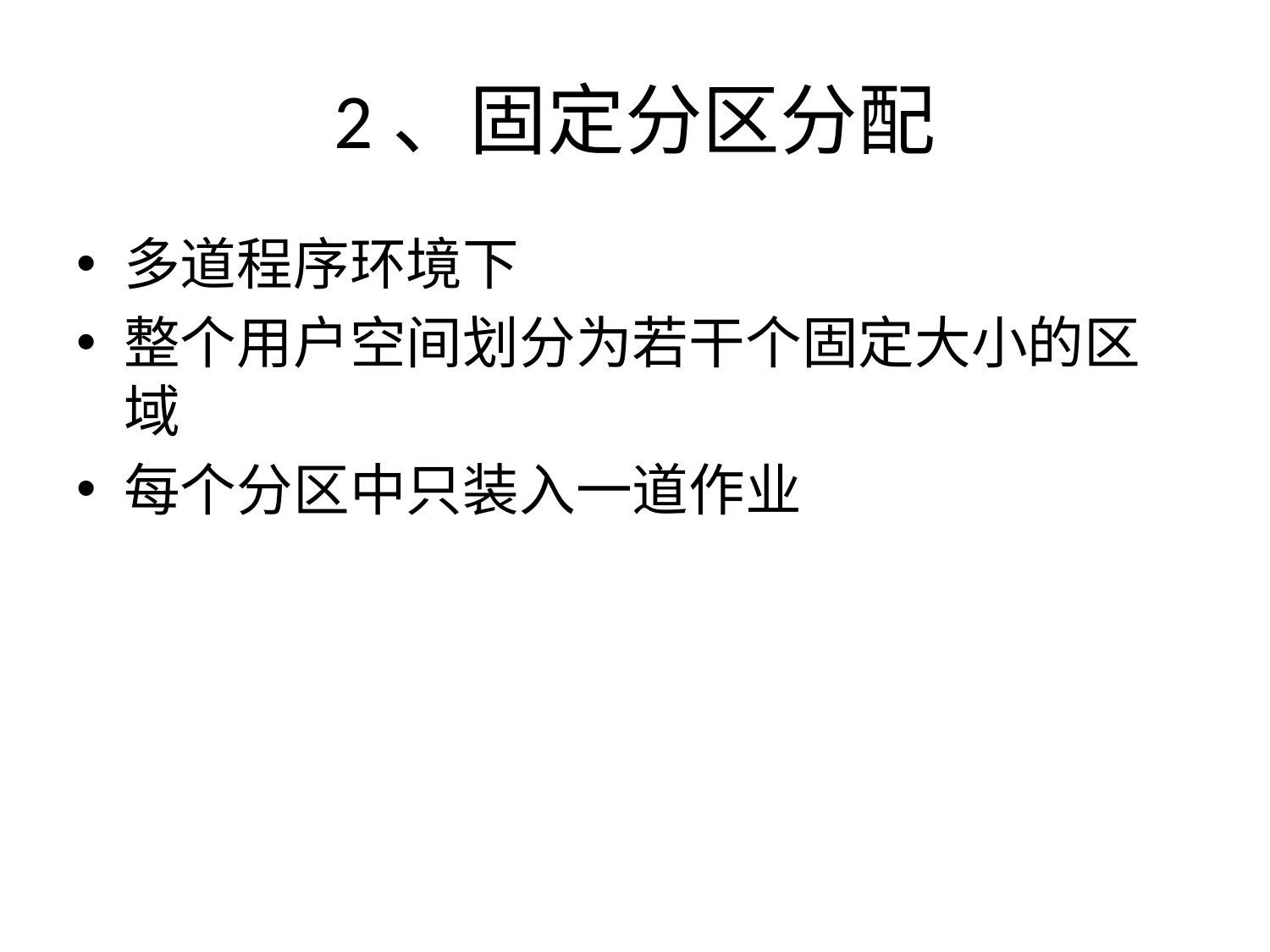

# 2、固定分区分配
多道程序环境下
整个用户空间划分为若干个固定大小的区域
每个分区中只装入一道作业